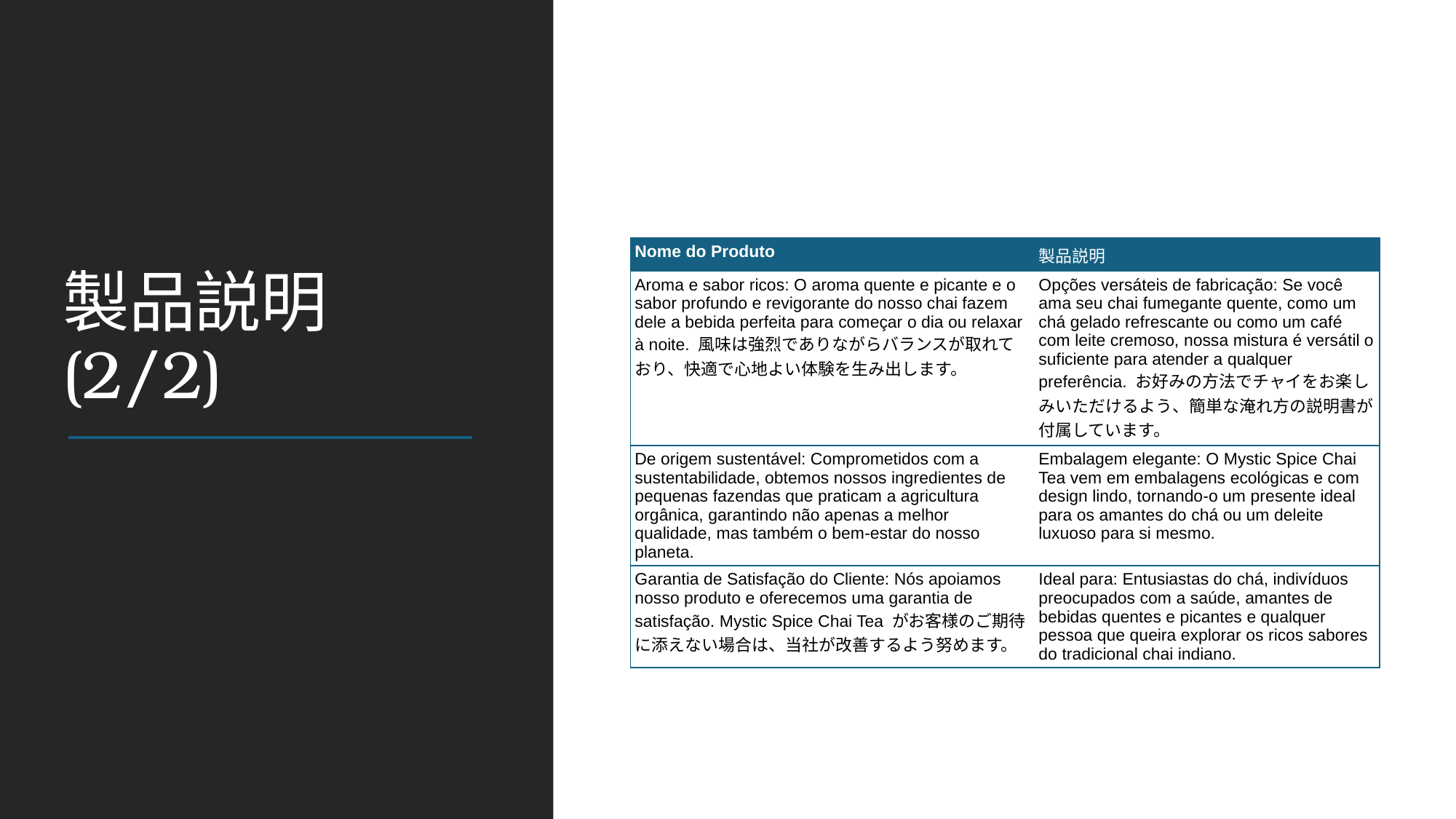

# 製品説明 (2/2)
| Nome do Produto | 製品説明 |
| --- | --- |
| Aroma e sabor ricos: O aroma quente e picante e o sabor profundo e revigorante do nosso chai fazem dele a bebida perfeita para começar o dia ou relaxar à noite. 風味は強烈でありながらバランスが取れており、快適で心地よい体験を生み出します。 | Opções versáteis de fabricação: Se você ama seu chai fumegante quente, como um chá gelado refrescante ou como um café com leite cremoso, nossa mistura é versátil o suficiente para atender a qualquer preferência. お好みの方法でチャイをお楽しみいただけるよう、簡単な淹れ方の説明書が付属しています。 |
| De origem sustentável: Comprometidos com a sustentabilidade, obtemos nossos ingredientes de pequenas fazendas que praticam a agricultura orgânica, garantindo não apenas a melhor qualidade, mas também o bem-estar do nosso planeta. | Embalagem elegante: O Mystic Spice Chai Tea vem em embalagens ecológicas e com design lindo, tornando-o um presente ideal para os amantes do chá ou um deleite luxuoso para si mesmo. |
| Garantia de Satisfação do Cliente: Nós apoiamos nosso produto e oferecemos uma garantia de satisfação. Mystic Spice Chai Tea がお客様のご期待に添えない場合は、当社が改善するよう努めます。 | Ideal para: Entusiastas do chá, indivíduos preocupados com a saúde, amantes de bebidas quentes e picantes e qualquer pessoa que queira explorar os ricos sabores do tradicional chai indiano. |